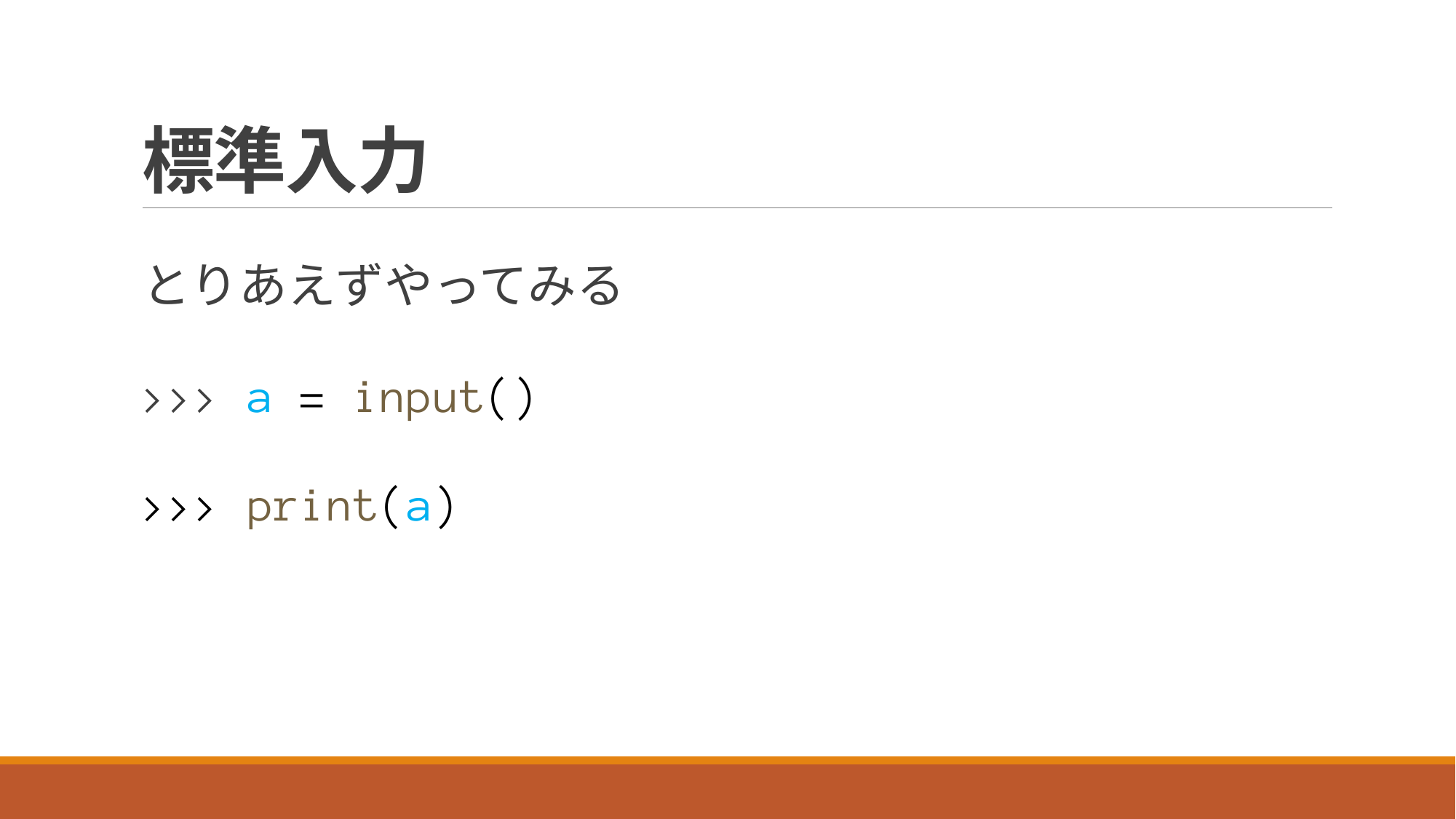

# 標準入力
とりあえずやってみる
>>> a = input()
>>> print(a)